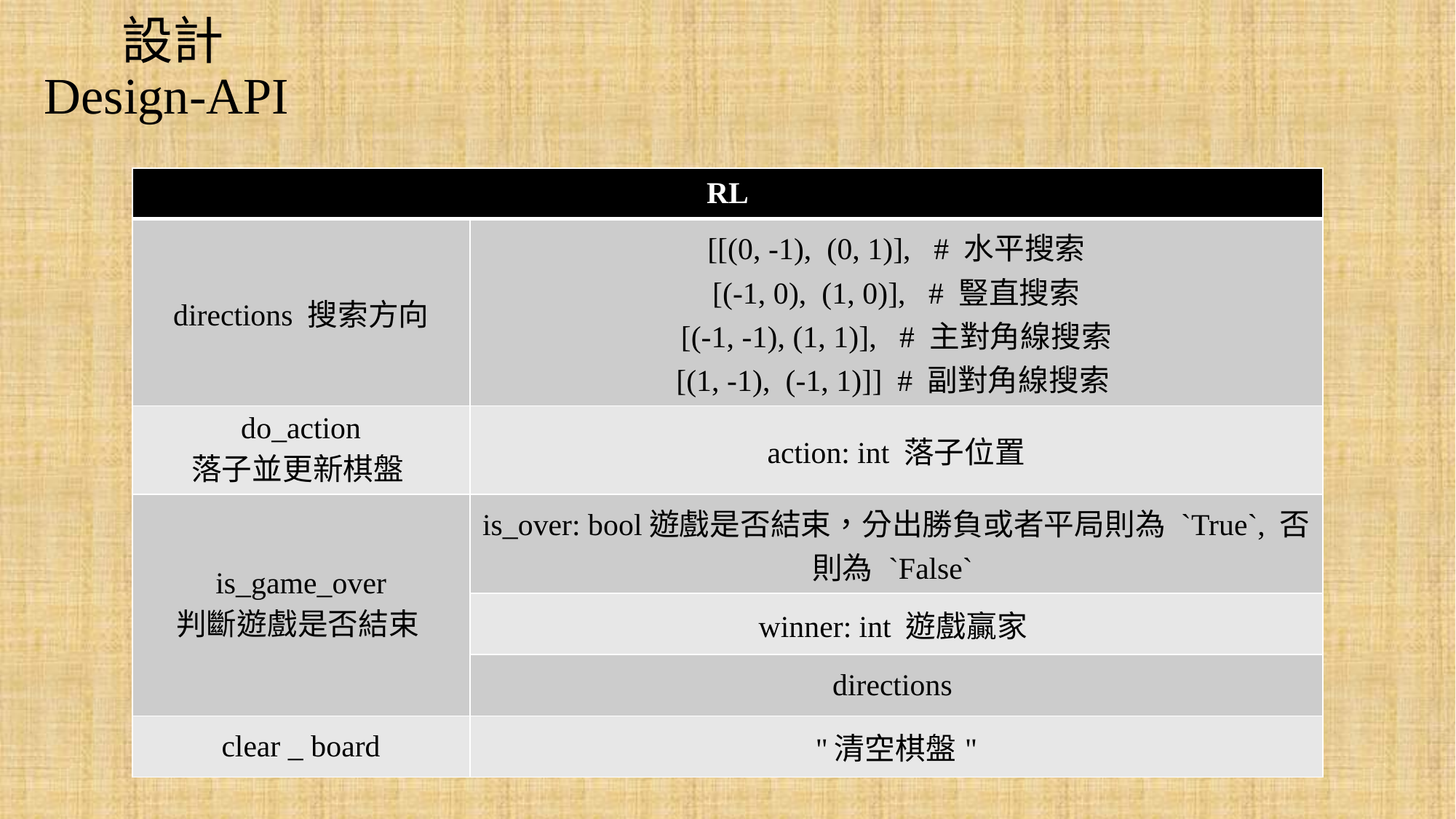

# 設計 Design-API
| RL |  |
| --- | --- |
| directions 搜索方向 | [[(0, -1), (0, 1)], # 水平搜索 [(-1, 0), (1, 0)], # 豎直搜索 [(-1, -1), (1, 1)], # 主對角線搜索 [(1, -1), (-1, 1)]] # 副對角線搜索 |
| do\_action 落子並更新棋盤 | action: int 落子位置 |
| is\_game\_over 判斷遊戲是否結束 | is\_over: bool遊戲是否結束，分出勝負或者平局則為 `True`, 否則為 `False` |
|  | winner: int 遊戲贏家 |
|  | directions |
| clear \_ board | "清空棋盤" |